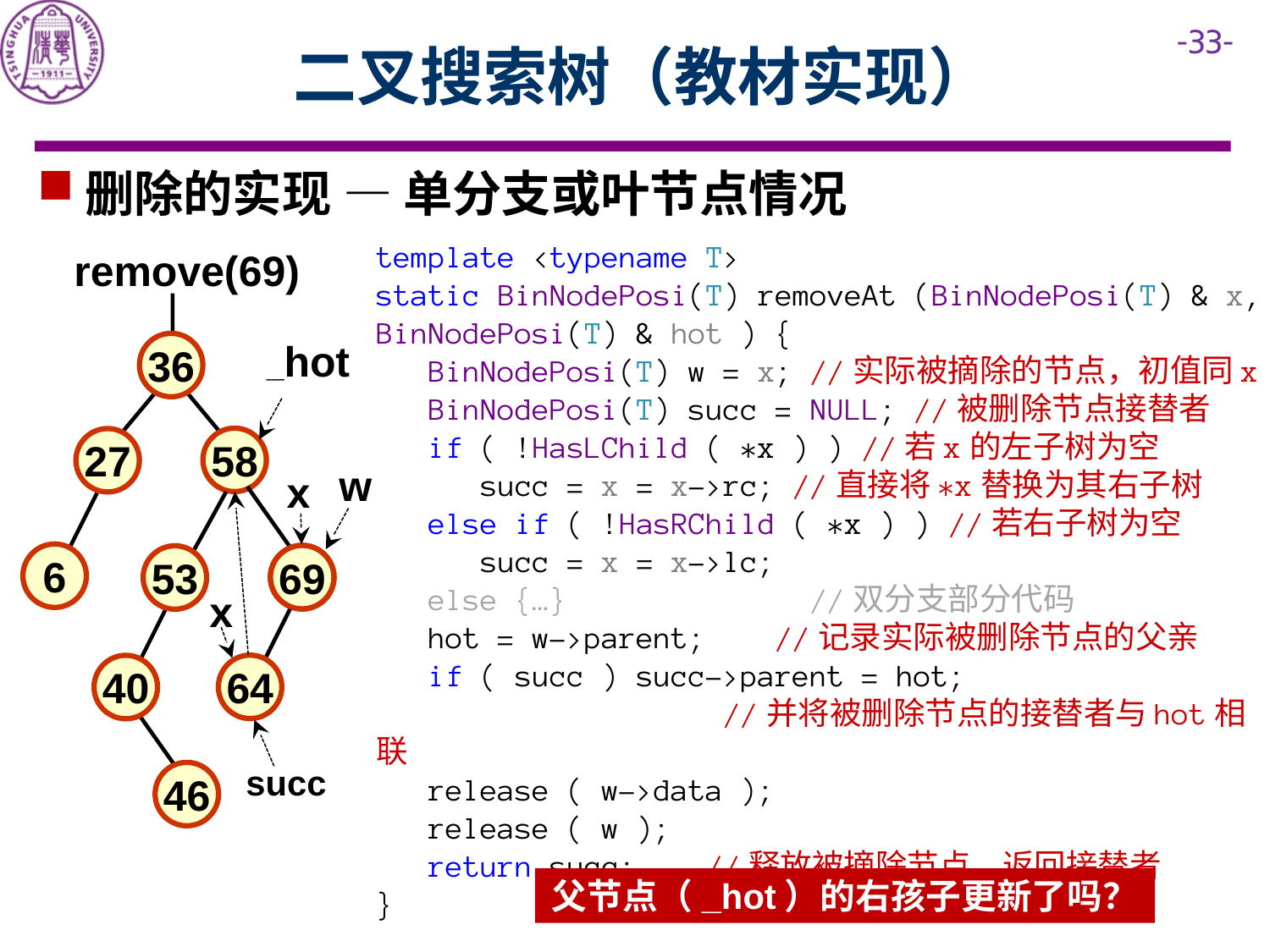

# 二叉搜索树（教材实现）
删除的实现 — 单分支或叶节点情况
template <typename T>
static BinNodePosi(T) removeAt (BinNodePosi(T) & x, BinNodePosi(T) & hot ) {
   BinNodePosi(T) w = x; //实际被摘除的节点，初值同x
   BinNodePosi(T) succ = NULL; //被删除节点接替者
   if ( !HasLChild ( *x ) ) //若x的左子树为空
      succ = x = x->rc; //直接将*x替换为其右子树
   else if ( !HasRChild ( *x ) ) //若右子树为空
      succ = x = x->lc;
   else {…}              //双分支部分代码
   hot = w->parent;    //记录实际被删除节点的父亲
   if ( succ ) succ->parent = hot;
                    //并将被删除节点的接替者与hot相联
   release ( w->data );
   release ( w );
   return succ;    //释放被摘除节点，返回接替者
}
remove(69)

36
_hot

58
27
w
x

6
69
64
69
53
x

64
40

46
succ
父节点（_hot）的右孩子更新了吗？